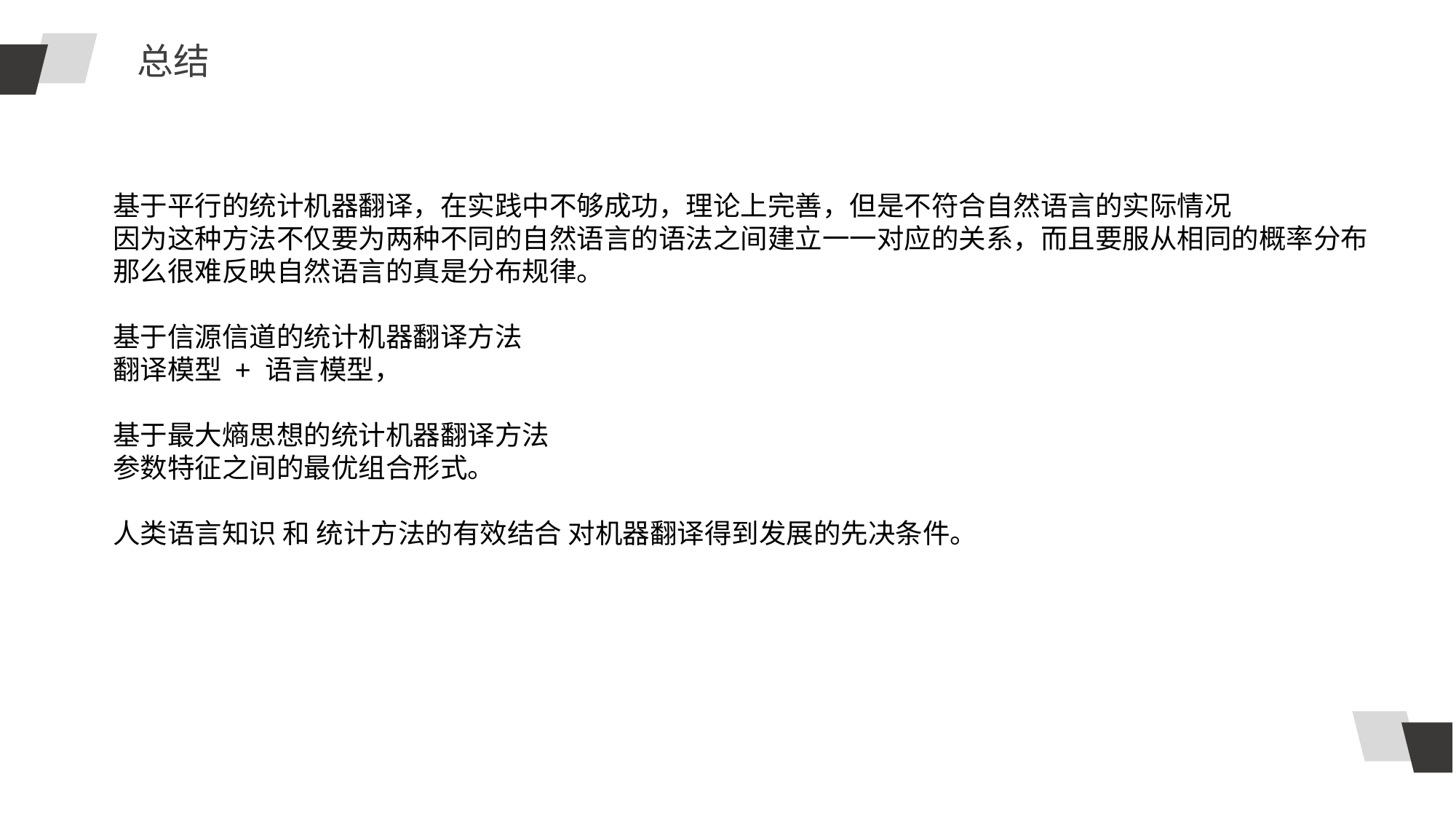

总结
基于平行的统计机器翻译，在实践中不够成功，理论上完善，但是不符合自然语言的实际情况
因为这种方法不仅要为两种不同的自然语言的语法之间建立一一对应的关系，而且要服从相同的概率分布
那么很难反映自然语言的真是分布规律。

基于信源信道的统计机器翻译方法
翻译模型 + 语言模型，

基于最大熵思想的统计机器翻译方法
参数特征之间的最优组合形式。

人类语言知识 和 统计方法的有效结合 对机器翻译得到发展的先决条件。